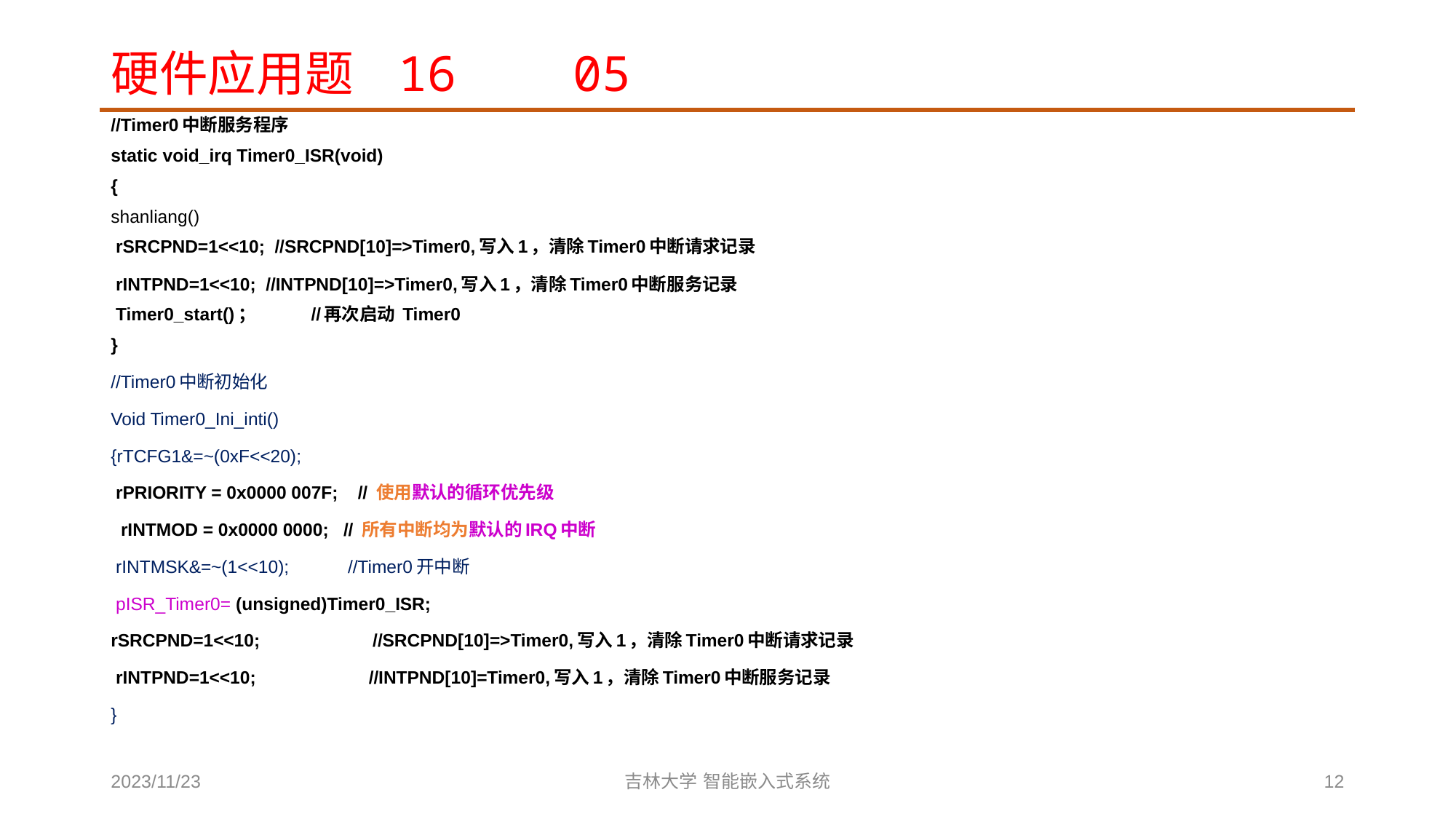

# 硬件应用题   16    05
//Timer0中断服务程序
static void_irq Timer0_ISR(void)
{
shanliang()
 rSRCPND=1<<10;  //SRCPND[10]=>Timer0,写入1，清除Timer0中断请求记录
 rINTPND=1<<10;  //INTPND[10]=>Timer0,写入1，清除Timer0中断服务记录
 Timer0_start()；             //再次启动 Timer0
}
//Timer0中断初始化
Void Timer0_Ini_inti()
{rTCFG1&=~(0xF<<20);
 rPRIORITY = 0x0000 007F;    // 使用默认的循环优先级
  rINTMOD = 0x0000 0000;   // 所有中断均为默认的IRQ中断
 rINTMSK&=~(1<<10);            //Timer0开中断
 pISR_Timer0= (unsigned)Timer0_ISR;
rSRCPND=1<<10;                       //SRCPND[10]=>Timer0,写入1，清除Timer0中断请求记录
 rINTPND=1<<10;                       //INTPND[10]=Timer0,写入1，清除Timer0中断服务记录
}

2023/11/23
吉林大学 智能嵌入式系统
12